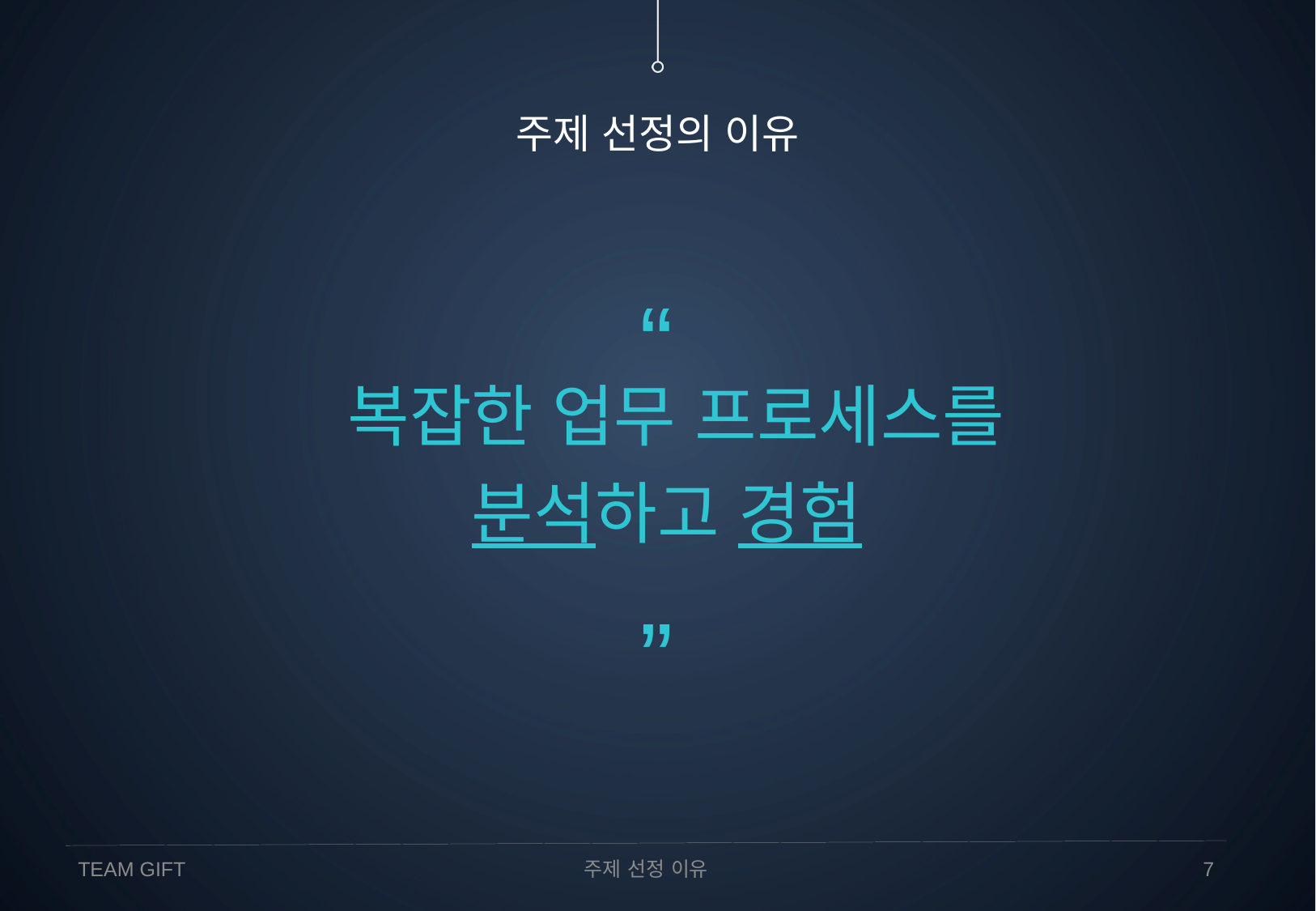

# 주제 선정의 이유
“
복잡한 업무 프로세스를
분석하고 경험
”
주제 선정 이유
7